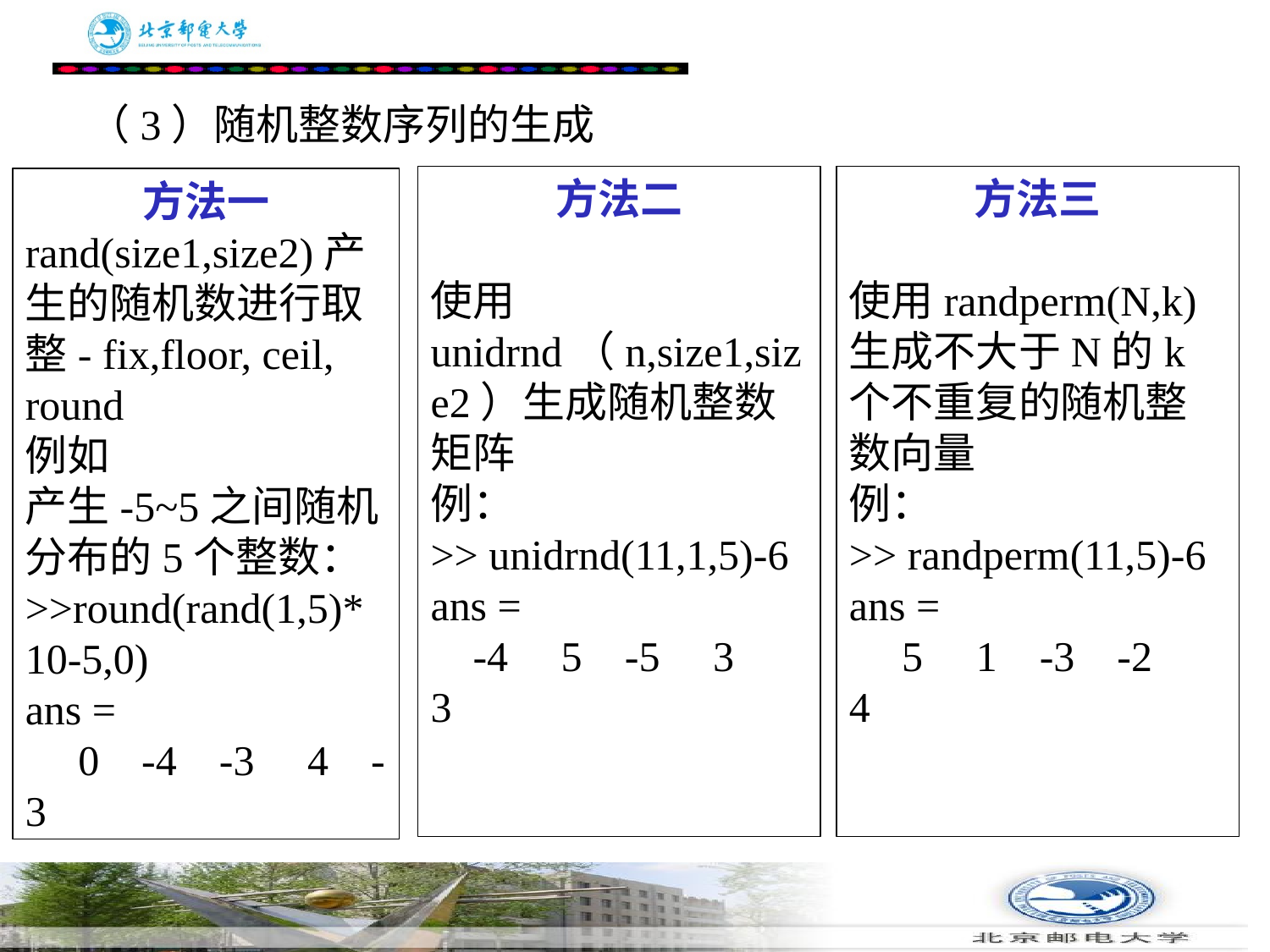

# （3）随机整数序列的生成
方法二

使用unidrnd（n,size1,size2）生成随机整数矩阵
例：
>> unidrnd(11,1,5)-6
ans =
    -4     5    -5     3     3

方法三

使用randperm(N,k)生成不大于N的k个不重复的随机整数向量
例：
>> randperm(11,5)-6
ans =
     5     1    -3    -2     4
方法一
rand(size1,size2)产生的随机数进行取整- fix,floor, ceil, round
例如
产生-5~5之间随机分布的5个整数：
>>round(rand(1,5)* 10-5,0)
ans =
     0    -4    -3     4    -3